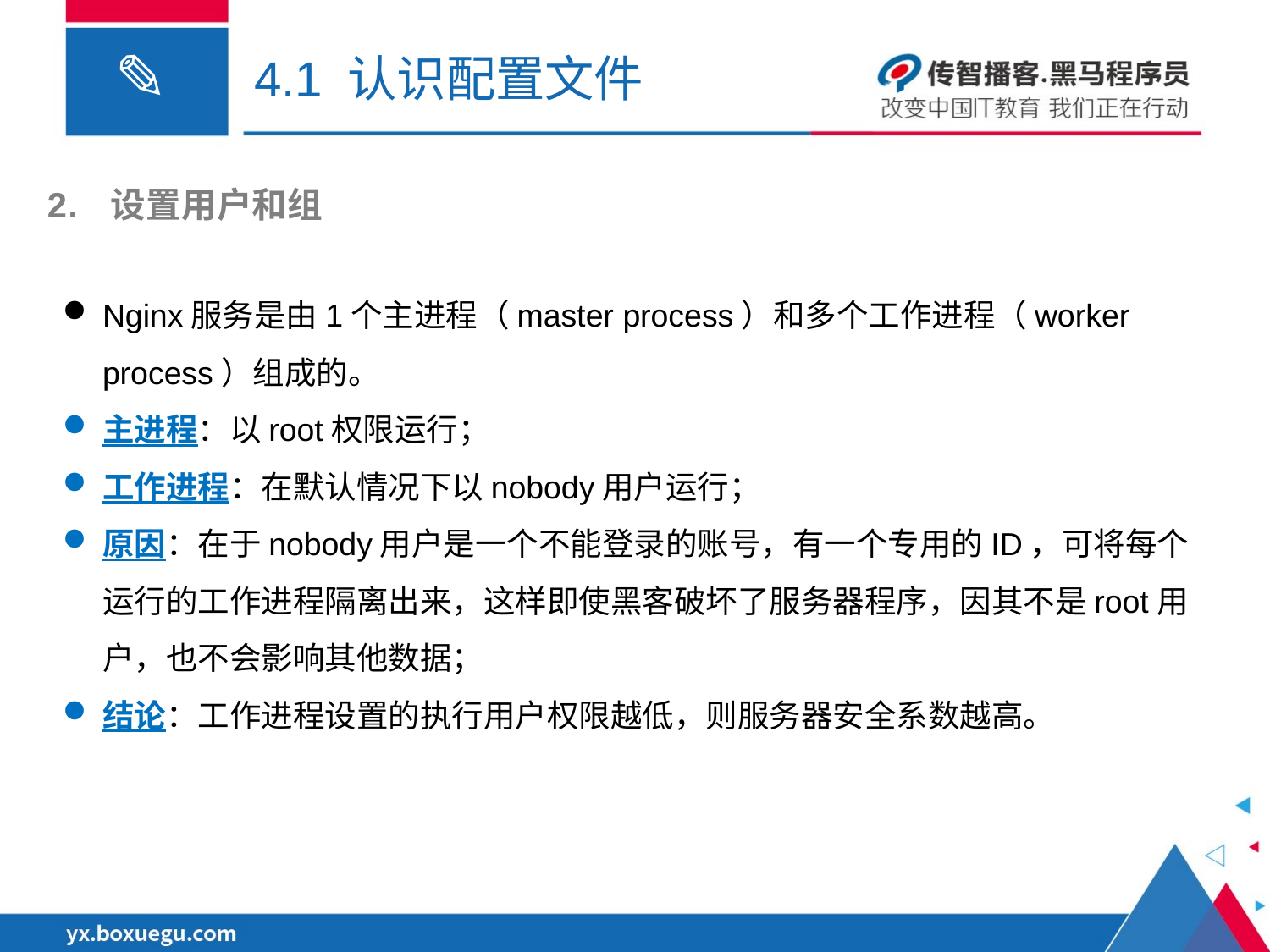

# 4.1 认识配置文件
设置用户和组
Nginx服务是由1个主进程（master process）和多个工作进程（worker process）组成的。
主进程：以root权限运行；
工作进程：在默认情况下以nobody用户运行；
原因：在于nobody用户是一个不能登录的账号，有一个专用的ID，可将每个运行的工作进程隔离出来，这样即使黑客破坏了服务器程序，因其不是root用户，也不会影响其他数据；
结论：工作进程设置的执行用户权限越低，则服务器安全系数越高。